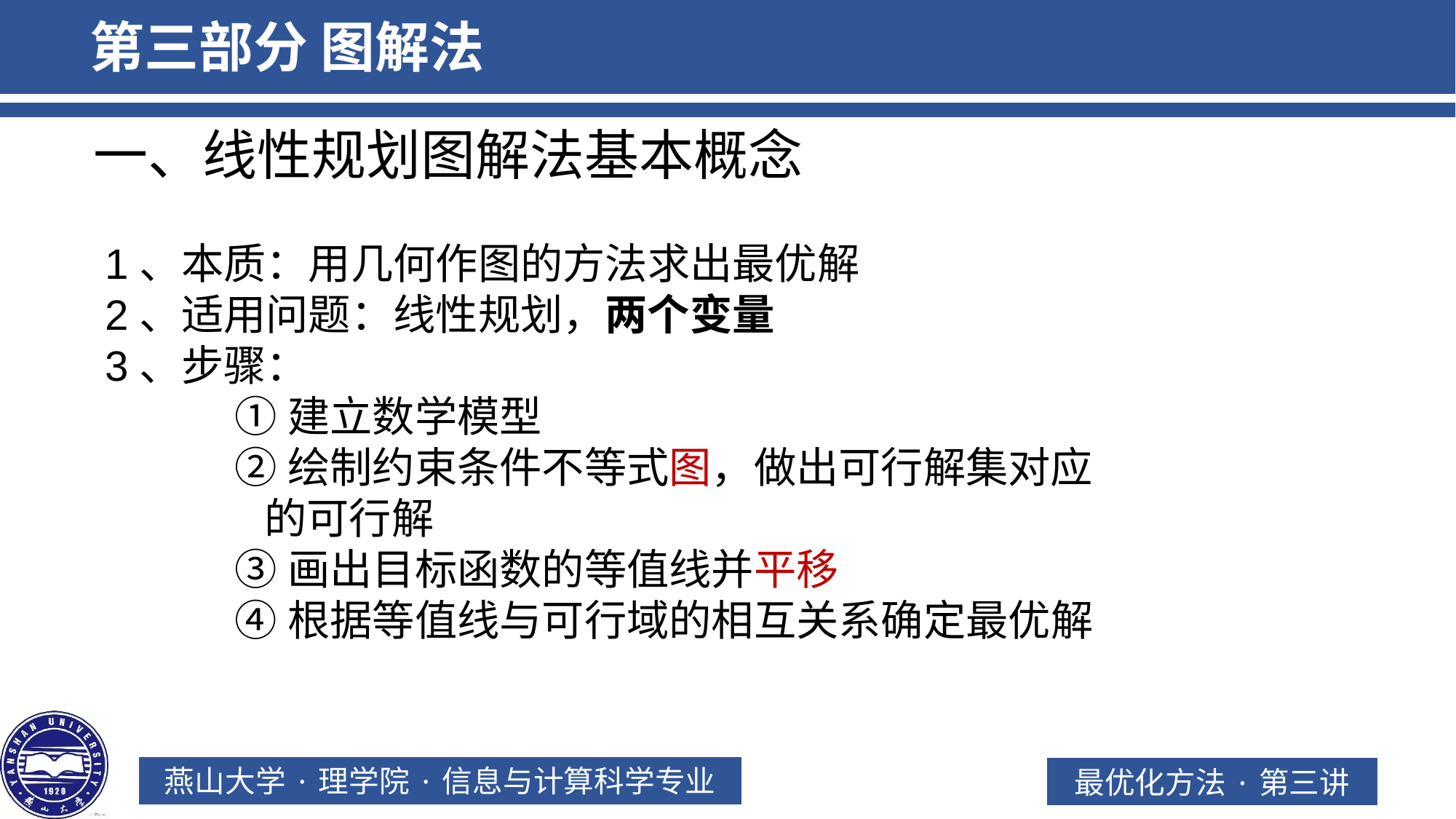

第三部分 图解法
一、线性规划图解法基本概念

 1、本质：用几何作图的方法求出最优解
 2、适用问题：线性规划，两个变量
 3、步骤：
               ①建立数学模型
               ②绘制约束条件不等式图，做出可行解集对应
                 的可行解
               ③画出目标函数的等值线并平移
               ④根据等值线与可行域的相互关系确定最优解